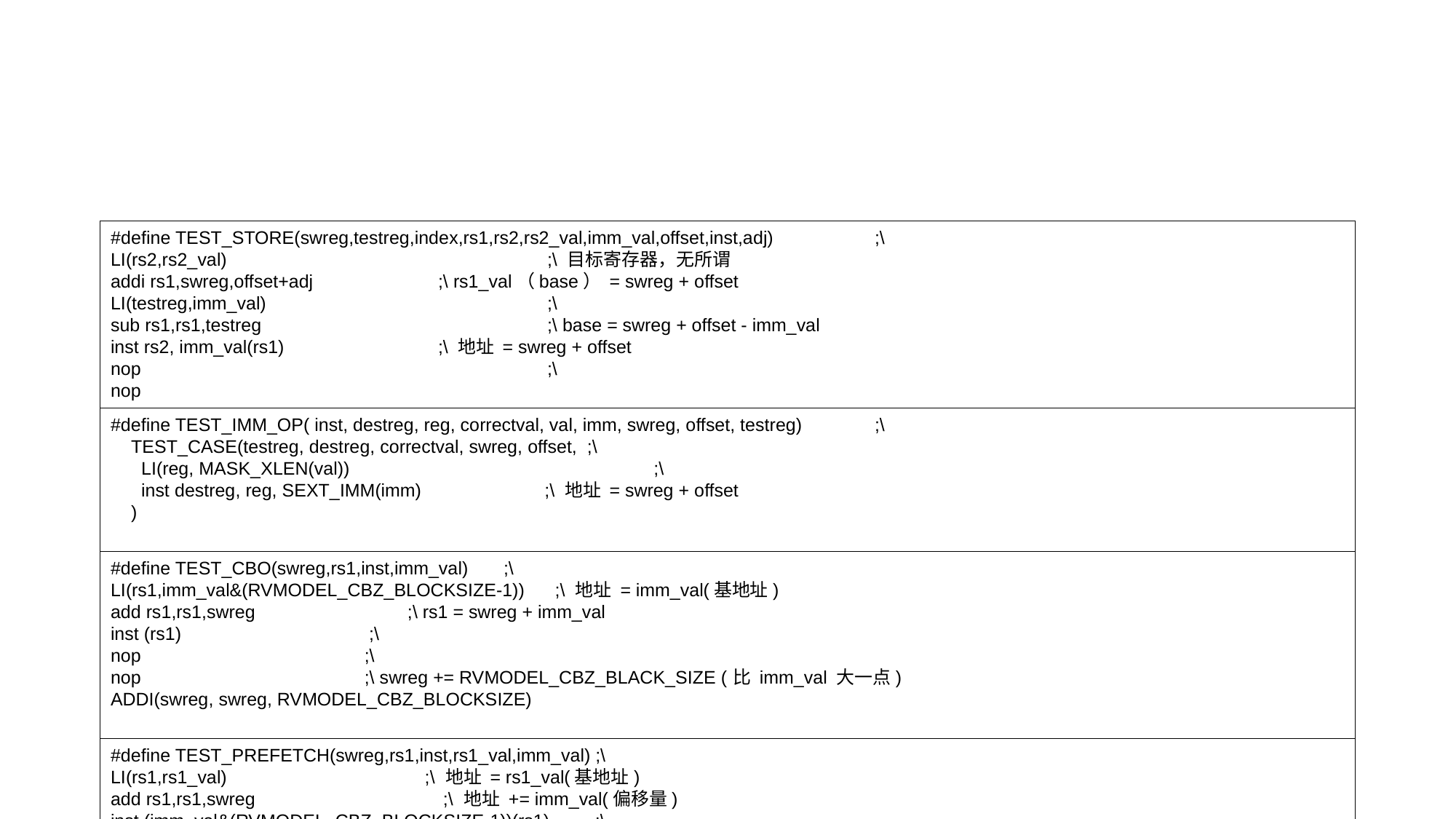

#
#define TEST_STORE(swreg,testreg,index,rs1,rs2,rs2_val,imm_val,offset,inst,adj)	;\
LI(rs2,rs2_val)			;\ 目标寄存器，无所谓
addi rs1,swreg,offset+adj		;\ rs1_val（base） = swreg + offset
LI(testreg,imm_val)			;\
sub rs1,rs1,testreg			;\ base = swreg + offset - imm_val
inst rs2, imm_val(rs1)		;\ 地址 = swreg + offset
nop				;\
nop
#define TEST_IMM_OP( inst, destreg, reg, correctval, val, imm, swreg, offset, testreg)	;\
    TEST_CASE(testreg, destreg, correctval, swreg, offset,  ;\
      LI(reg, MASK_XLEN(val))		                     ;\
      inst destreg, reg, SEXT_IMM(imm)	                     ;\ 地址 = swreg + offset
    )

#define TEST_CBO(swreg,rs1,inst,imm_val)       ;\
LI(rs1,imm_val&(RVMODEL_CBZ_BLOCKSIZE-1))      ;\ 地址 = imm_val(基地址)
add rs1,rs1,swreg                              ;\ rs1 = swreg + imm_val
inst (rs1)                                     ;\
nop                                            ;\
nop                                            ;\ swreg += RVMODEL_CBZ_BLACK_SIZE (比 imm_val 大一点)
ADDI(swreg, swreg, RVMODEL_CBZ_BLOCKSIZE)

#define TEST_PREFETCH(swreg,rs1,inst,rs1_val,imm_val) ;\
LI(rs1,rs1_val)                                       ;\ 地址 = rs1_val(基地址)
add rs1,rs1,swreg                                     ;\ 地址 += imm_val(偏移量)
inst (imm_val&(RVMODEL_CBZ_BLOCKSIZE-1))(rs1)         ;\
nop                                                   ;\
nop                                                   ;\
ADDI(swreg, swreg, RVMODEL_CBZ_BLOCKSIZE)